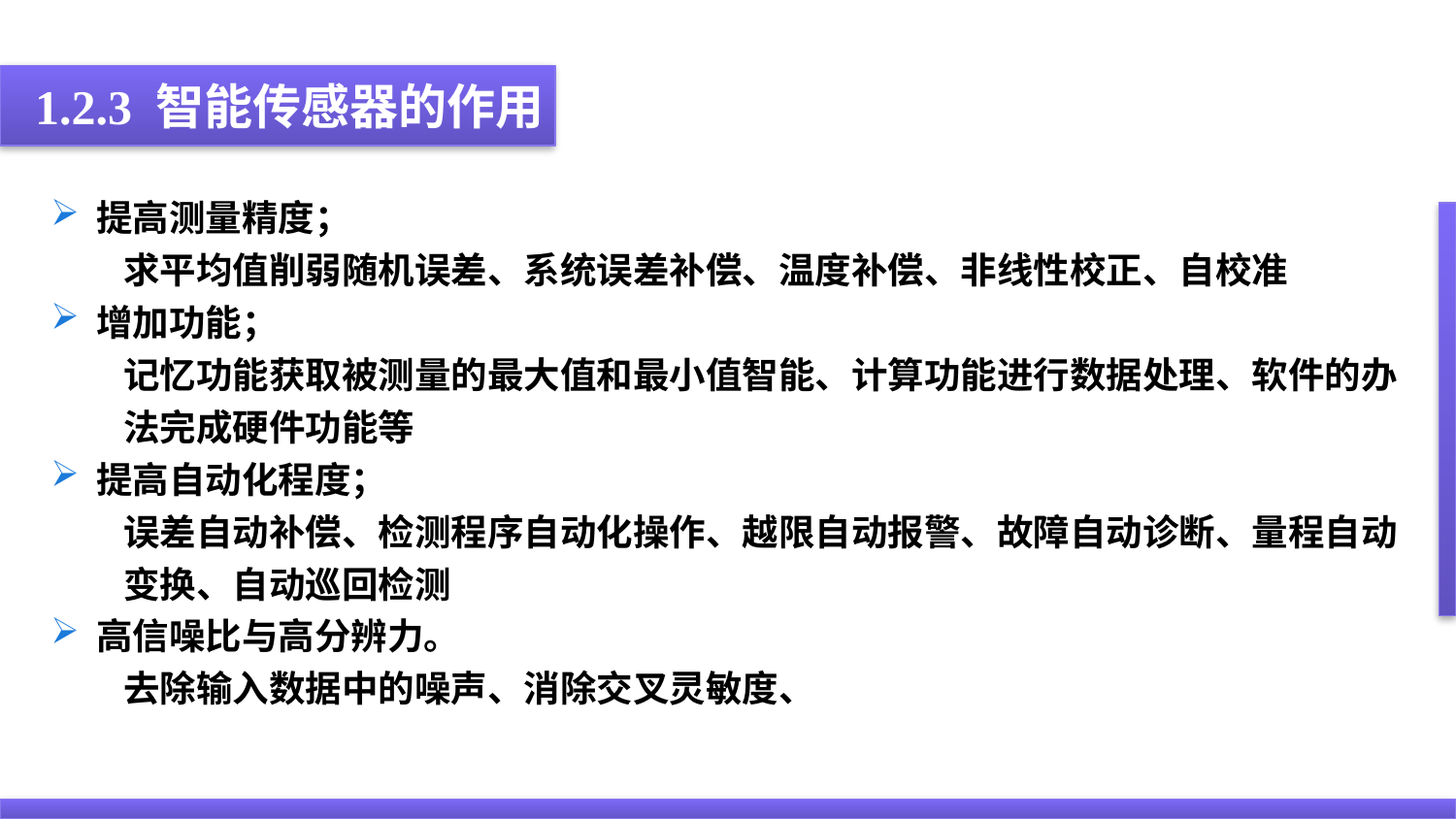

1.2.3 智能传感器的作用
提高测量精度；
求平均值削弱随机误差、系统误差补偿、温度补偿、非线性校正、自校准
增加功能；
记忆功能获取被测量的最大值和最小值智能、计算功能进行数据处理、软件的办法完成硬件功能等
提高自动化程度；
误差自动补偿、检测程序自动化操作、越限自动报警、故障自动诊断、量程自动变换、自动巡回检测
高信噪比与高分辨力。
去除输入数据中的噪声、消除交叉灵敏度、